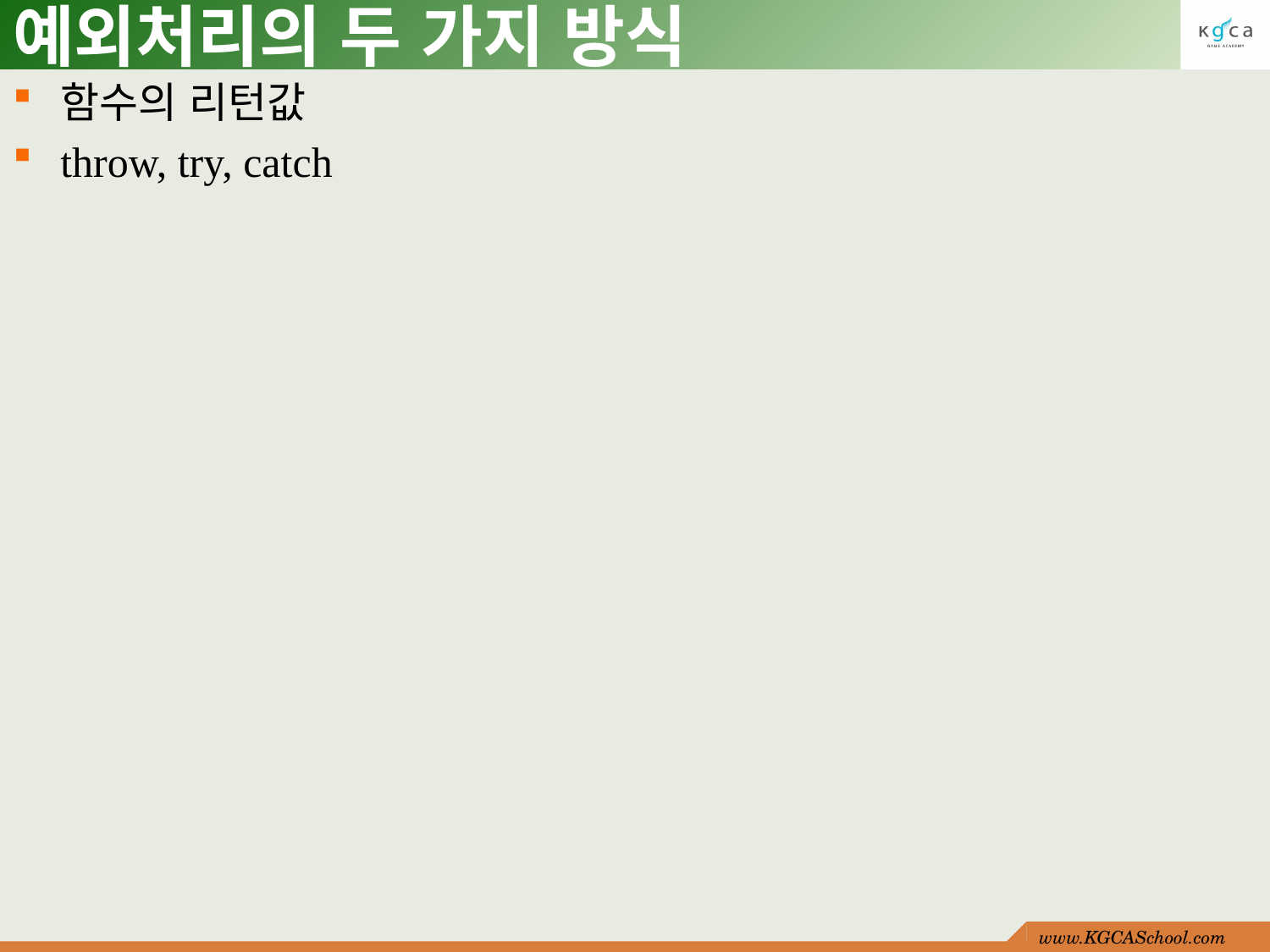

# 예외처리의 두 가지 방식
함수의 리턴값
throw, try, catch